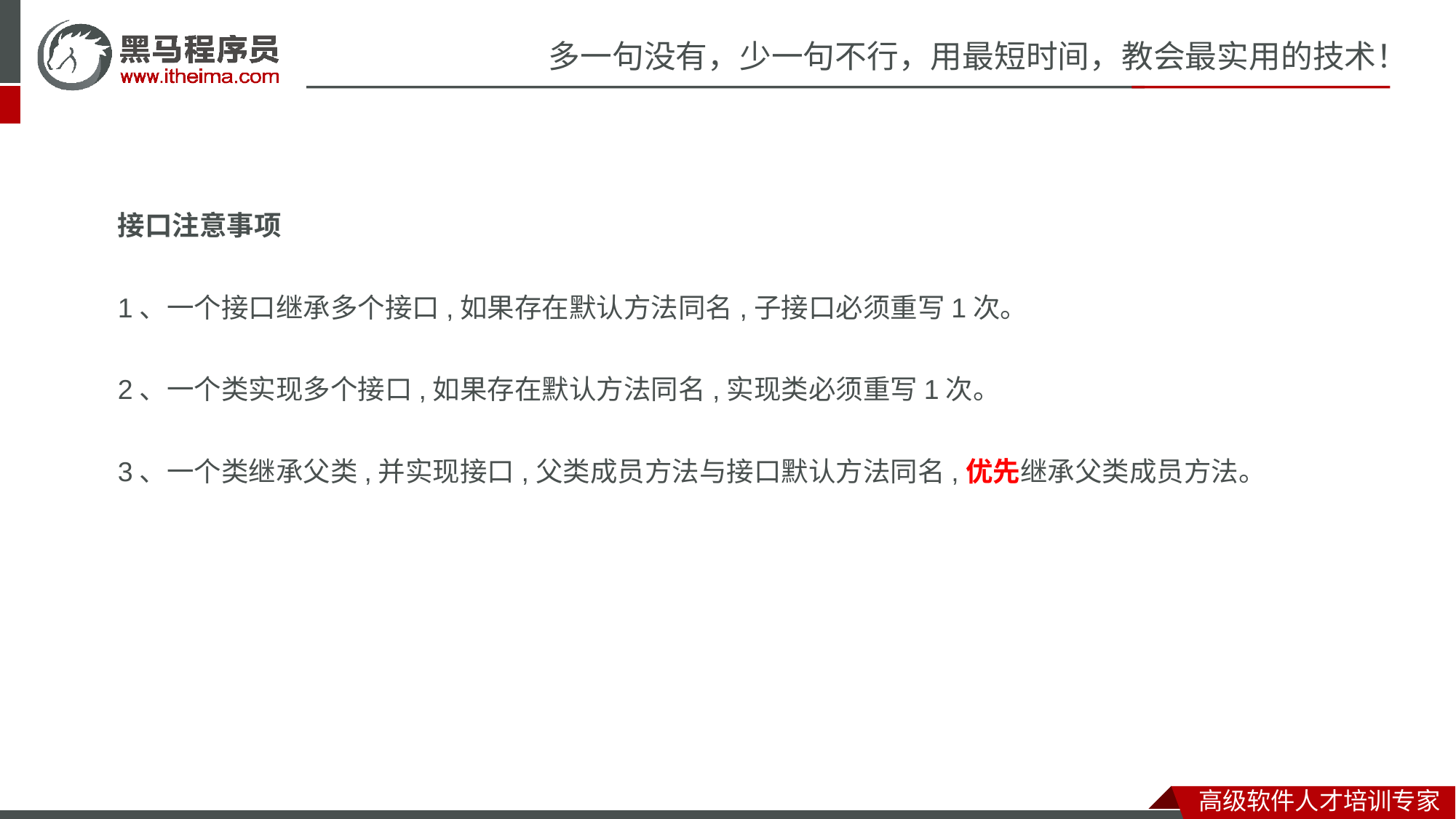

接口注意事项
1、一个接口继承多个接口,如果存在默认方法同名,子接口必须重写1次。
2、一个类实现多个接口,如果存在默认方法同名,实现类必须重写1次。
3、一个类继承父类,并实现接口,父类成员方法与接口默认方法同名,优先继承父类成员方法。